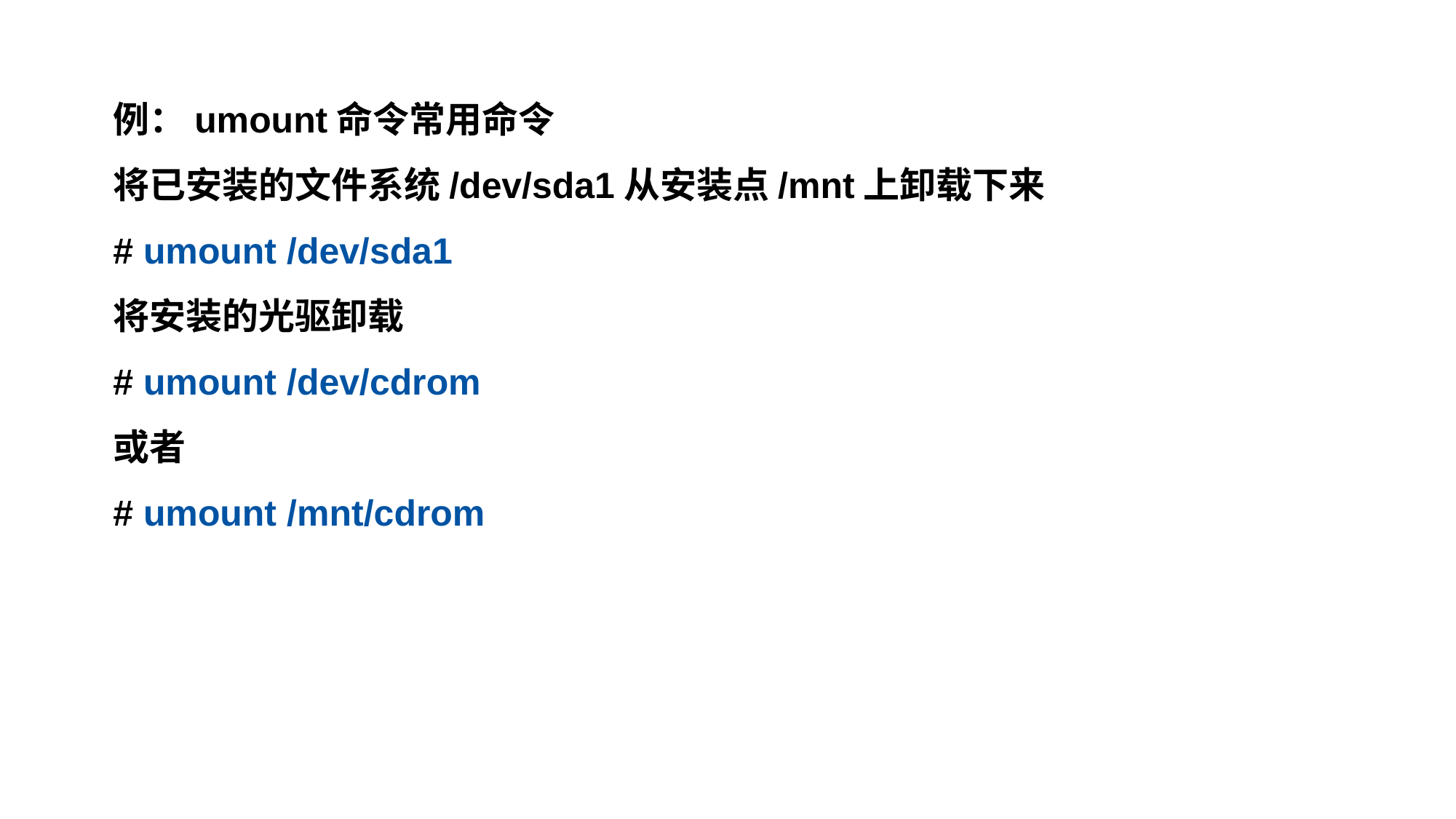

例：umount命令常用命令
将已安装的文件系统/dev/sda1从安装点/mnt上卸载下来
# umount /dev/sda1
将安装的光驱卸载
# umount /dev/cdrom
或者
# umount /mnt/cdrom
21